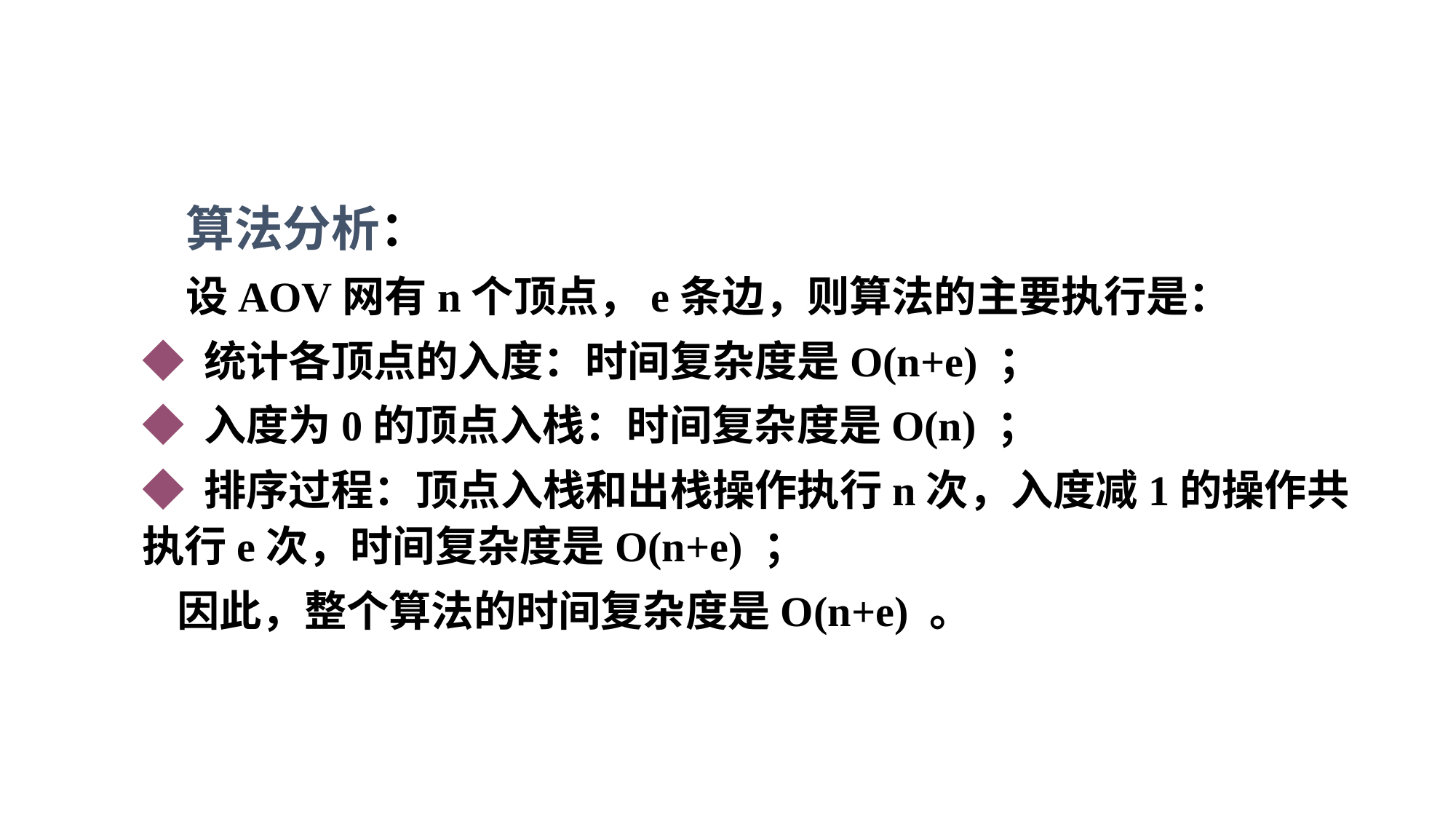

算法分析：
设AOV网有n个顶点，e条边，则算法的主要执行是：
◆ 统计各顶点的入度：时间复杂度是O(n+e) ；
◆ 入度为0的顶点入栈：时间复杂度是O(n) ；
◆ 排序过程：顶点入栈和出栈操作执行n次，入度减1的操作共执行e次，时间复杂度是O(n+e) ；
       因此，整个算法的时间复杂度是O(n+e) 。